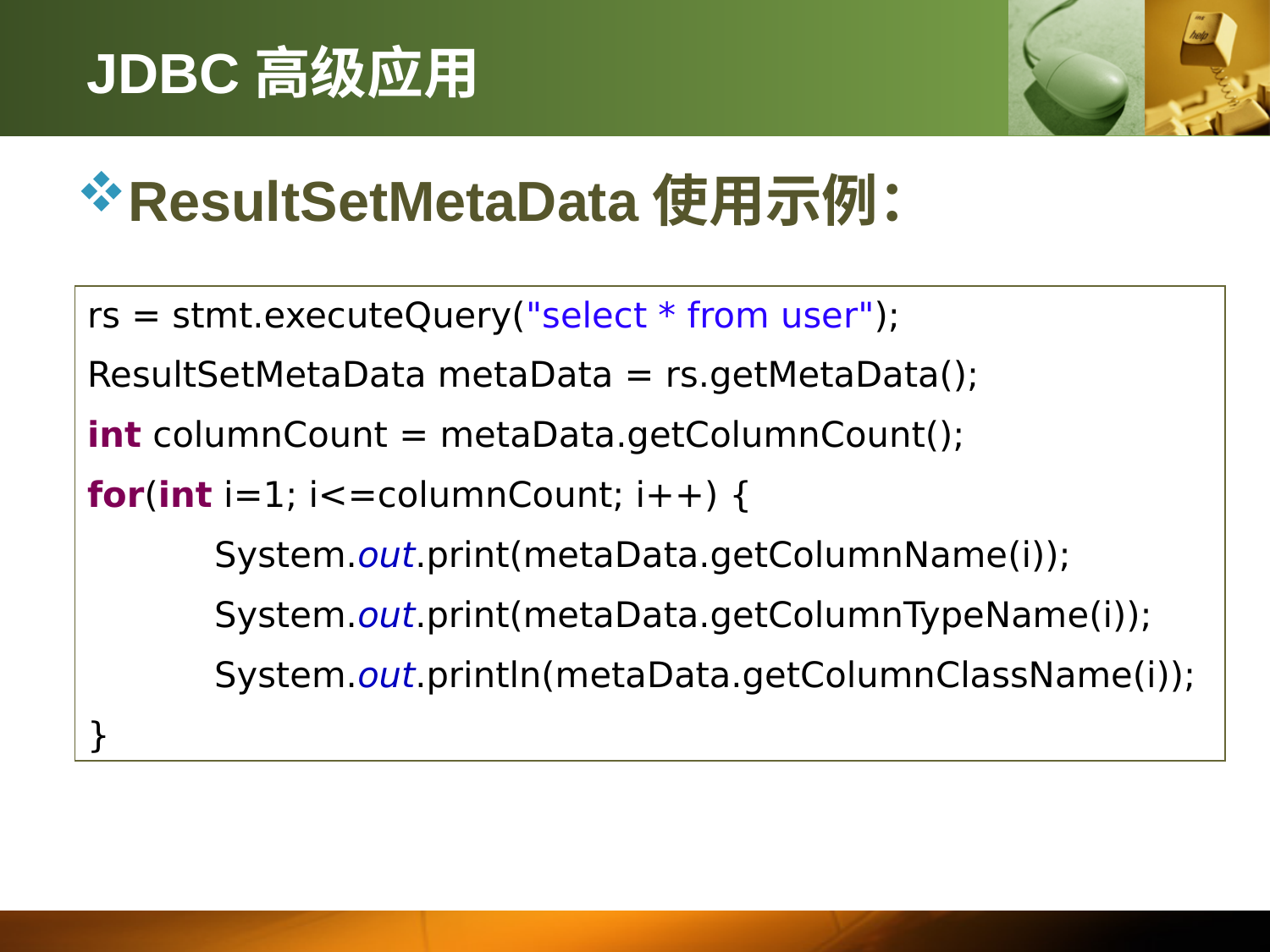

# JDBC高级应用
ResultSetMetaData使用示例：
rs = stmt.executeQuery("select * from user");
ResultSetMetaData metaData = rs.getMetaData();
int columnCount = metaData.getColumnCount();
for(int i=1; i<=columnCount; i++) {
	System.out.print(metaData.getColumnName(i));
	System.out.print(metaData.getColumnTypeName(i));
	System.out.println(metaData.getColumnClassName(i));
}